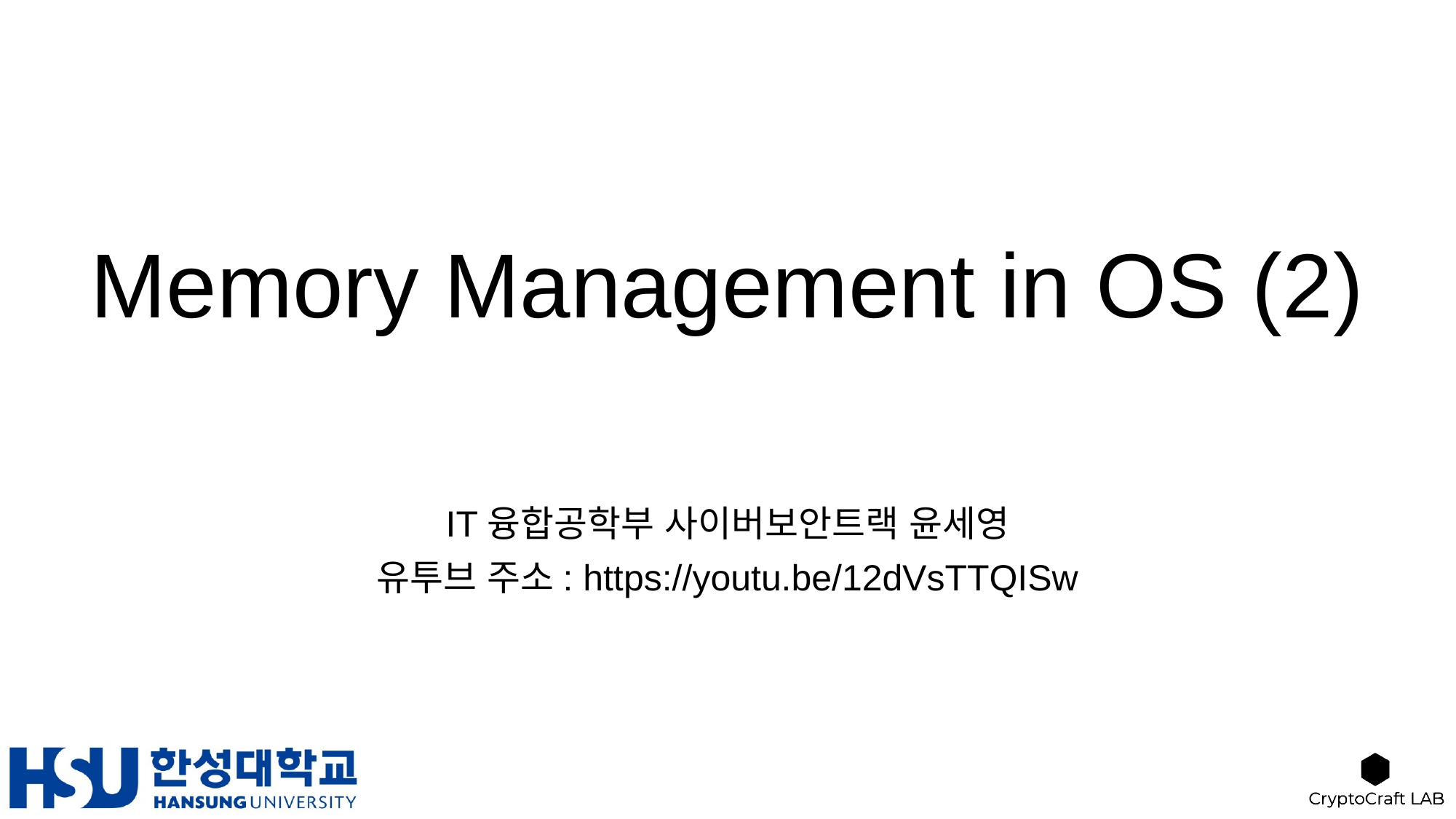

# Memory Management in OS (2)
IT융합공학부 사이버보안트랙 윤세영
유투브 주소: https://youtu.be/12dVsTTQISw